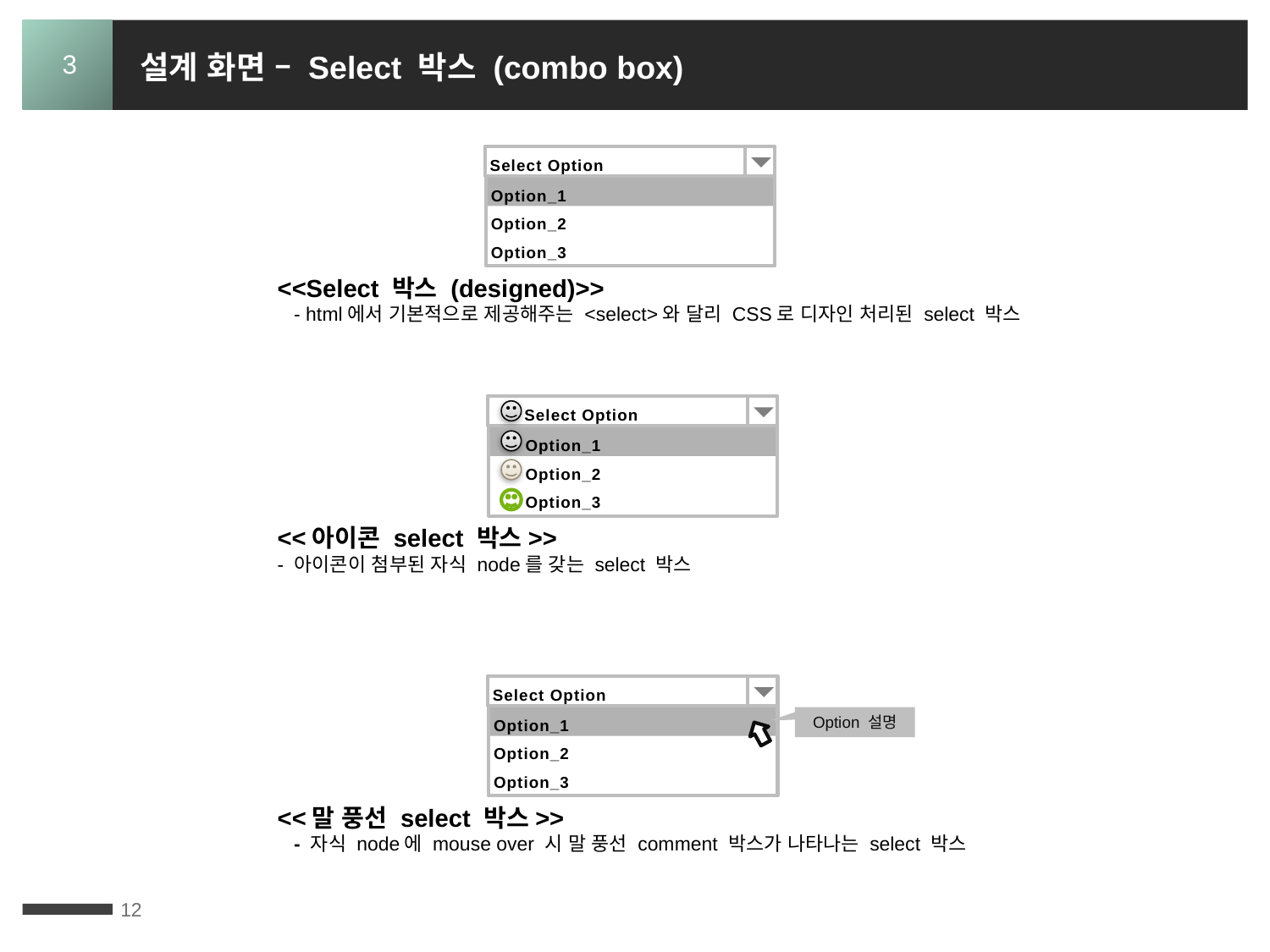

설계 화면 – Select 박스 (combo box)
3
Select Option

Option_1
Option_2
Option_3
<<Select 박스 (designed)>>
   - html에서 기본적으로 제공해주는 <select>와 달리 CSS로 디자인 처리된 select 박스
      Select Option

      Option_1
      Option_2
      Option_3

<<아이콘 select 박스>>
- 아이콘이 첨부된 자식 node를 갖는 select 박스
Select Option

Option_1
Option_2
Option_3
Option 설명

<<말 풍선 select 박스>>
   - 자식 node에 mouse over 시 말 풍선 comment 박스가 나타나는 select 박스
12